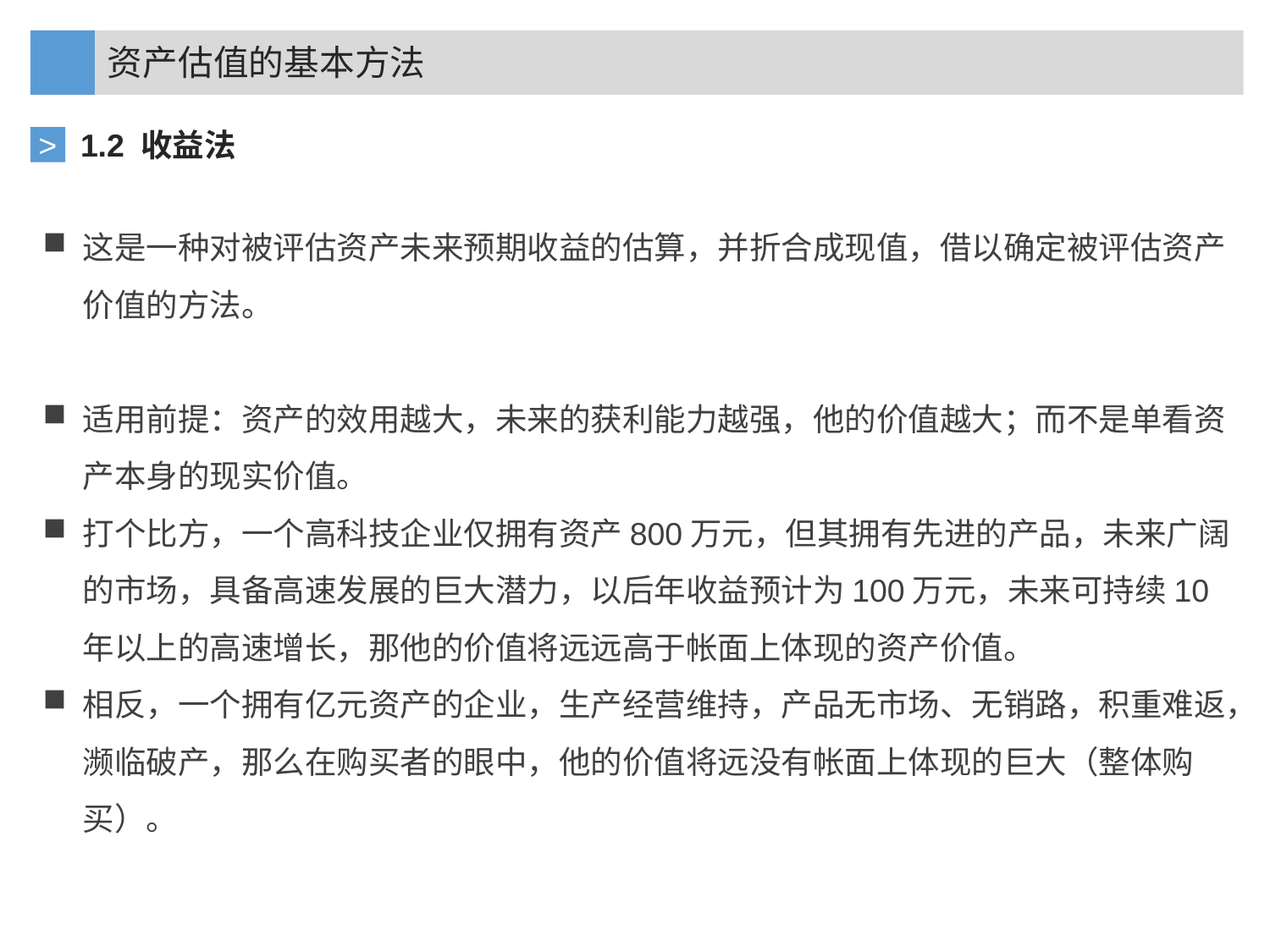

资产估值的基本方法
1.2 收益法
>
这是一种对被评估资产未来预期收益的估算，并折合成现值，借以确定被评估资产价值的方法。

适用前提：资产的效用越大，未来的获利能力越强，他的价值越大；而不是单看资产本身的现实价值。
打个比方，一个高科技企业仅拥有资产800万元，但其拥有先进的产品，未来广阔的市场，具备高速发展的巨大潜力，以后年收益预计为100万元，未来可持续10年以上的高速增长，那他的价值将远远高于帐面上体现的资产价值。
相反，一个拥有亿元资产的企业，生产经营维持，产品无市场、无销路，积重难返，濒临破产，那么在购买者的眼中，他的价值将远没有帐面上体现的巨大（整体购买）。